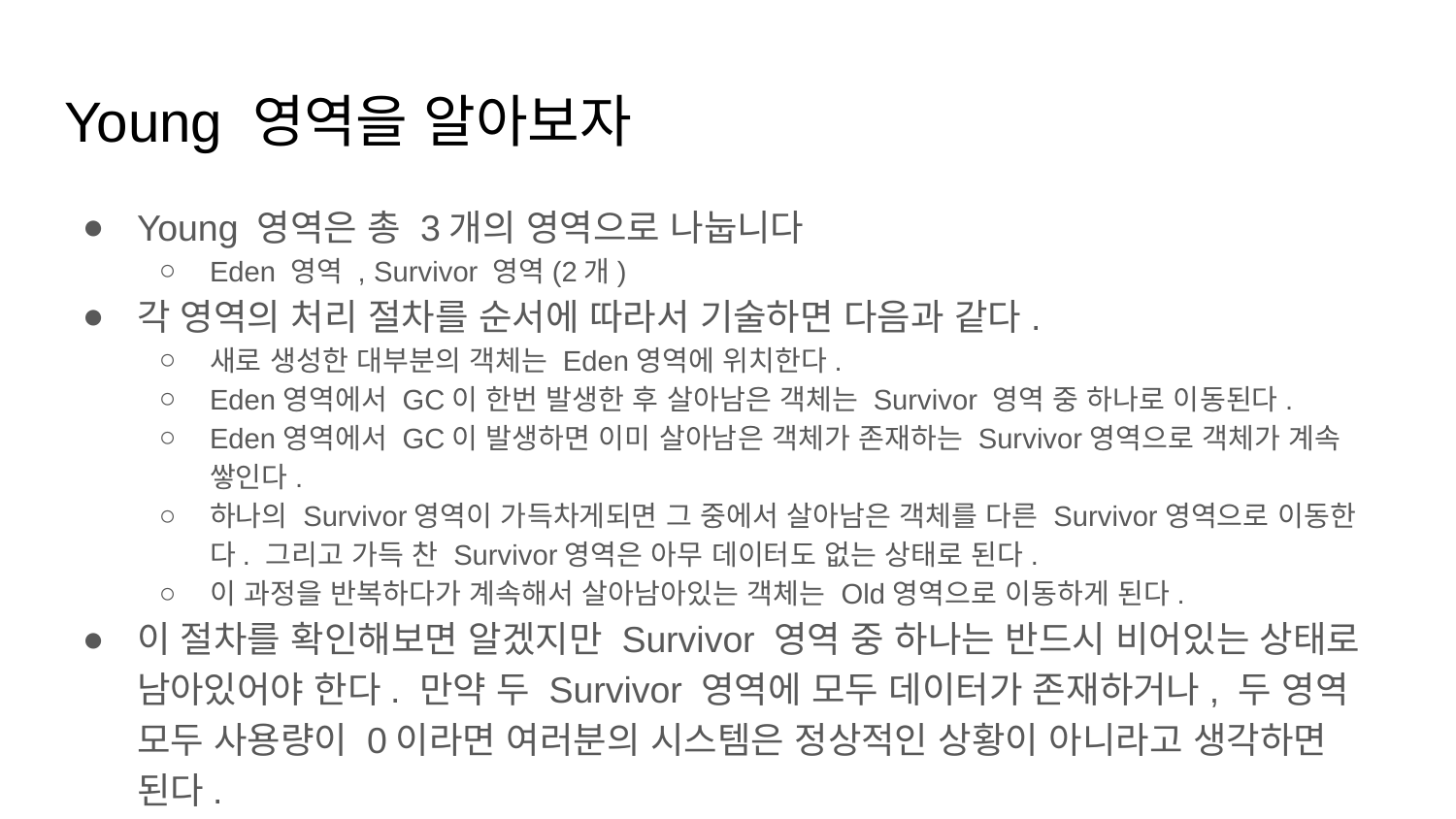

# Young 영역을 알아보자
Young 영역은 총 3개의 영역으로 나눕니다
Eden 영역 , Survivor 영역(2개)
각 영역의 처리 절차를 순서에 따라서 기술하면 다음과 같다.
새로 생성한 대부분의 객체는 Eden영역에 위치한다.
Eden영역에서 GC이 한번 발생한 후 살아남은 객체는 Survivor 영역 중 하나로 이동된다.
Eden영역에서 GC이 발생하면 이미 살아남은 객체가 존재하는 Survivor영역으로 객체가 계속 쌓인다.
하나의 Survivor영역이 가득차게되면 그 중에서 살아남은 객체를 다른 Survivor영역으로 이동한다. 그리고 가득 찬 Survivor영역은 아무 데이터도 없는 상태로 된다.
이 과정을 반복하다가 계속해서 살아남아있는 객체는 Old영역으로 이동하게 된다.
이 절차를 확인해보면 알겠지만 Survivor 영역 중 하나는 반드시 비어있는 상태로 남아있어야 한다. 만약 두 Survivor 영역에 모두 데이터가 존재하거나, 두 영역 모두 사용량이 0이라면 여러분의 시스템은 정상적인 상황이 아니라고 생각하면 된다.